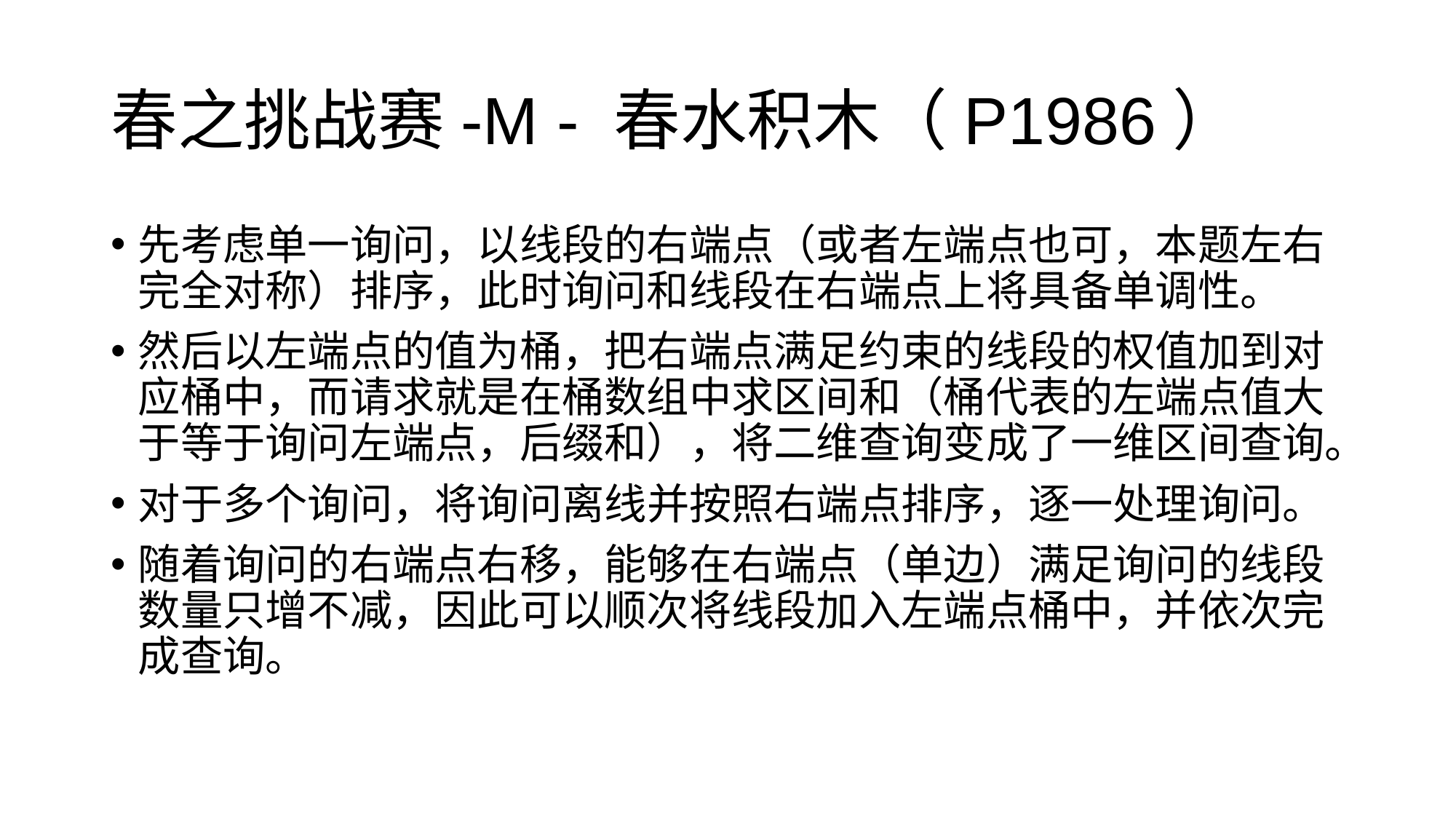

# 春之挑战赛-M - 春水积木（P1986）
先考虑单一询问，以线段的右端点（或者左端点也可，本题左右完全对称）排序，此时询问和线段在右端点上将具备单调性。
然后以左端点的值为桶，把右端点满足约束的线段的权值加到对应桶中，而请求就是在桶数组中求区间和（桶代表的左端点值大于等于询问左端点，后缀和），将二维查询变成了一维区间查询。
对于多个询问，将询问离线并按照右端点排序，逐一处理询问。
随着询问的右端点右移，能够在右端点（单边）满足询问的线段数量只增不减，因此可以顺次将线段加入左端点桶中，并依次完成查询。